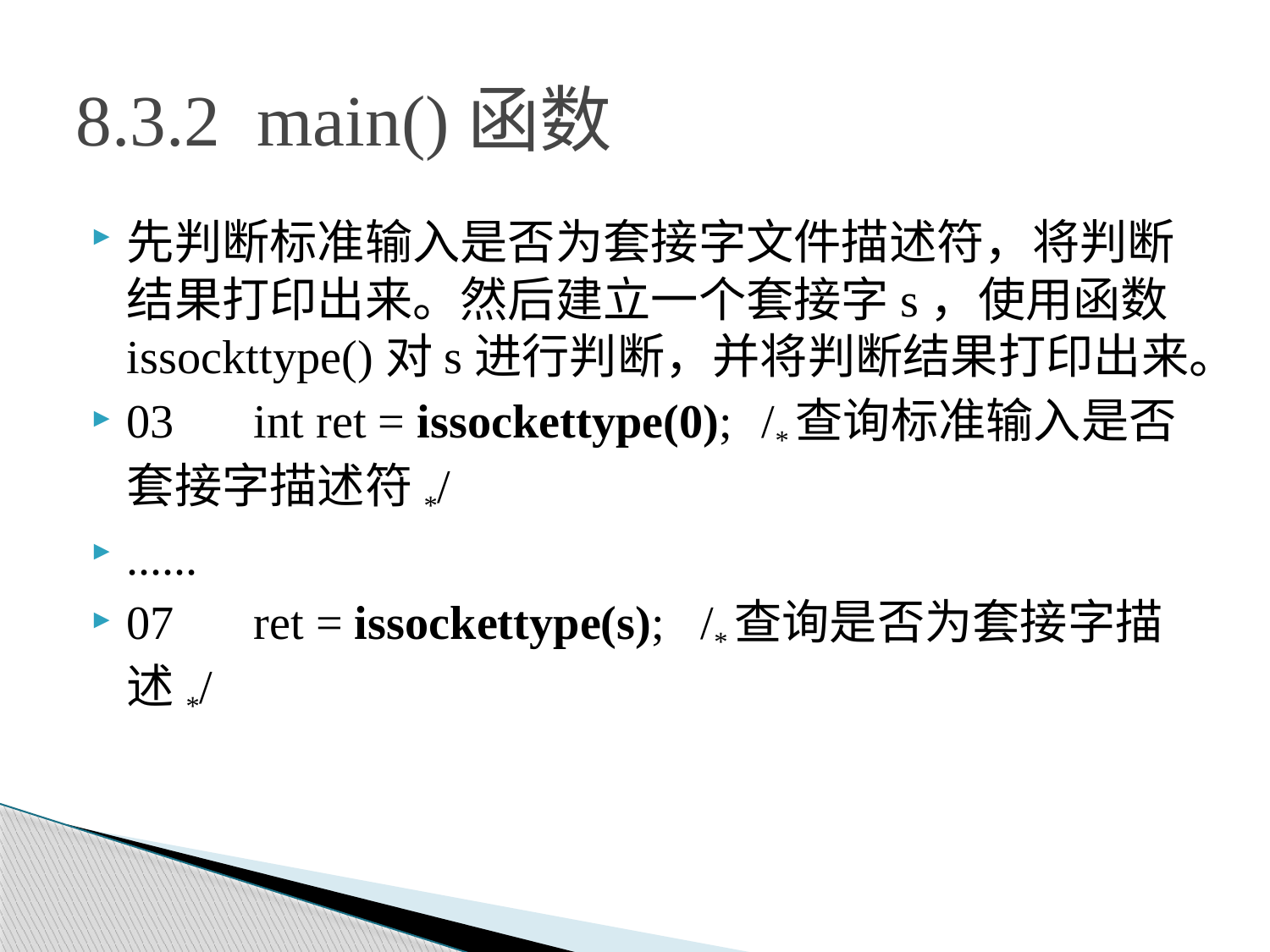

# 8.3.2  main()函数
先判断标准输入是否为套接字文件描述符，将判断结果打印出来。然后建立一个套接字s，使用函数issockttype()对s进行判断，并将判断结果打印出来。
03	int ret = issockettype(0);	/*查询标准输入是否套接字描述符*/
......
07	ret = issockettype(s);   /*查询是否为套接字描述*/